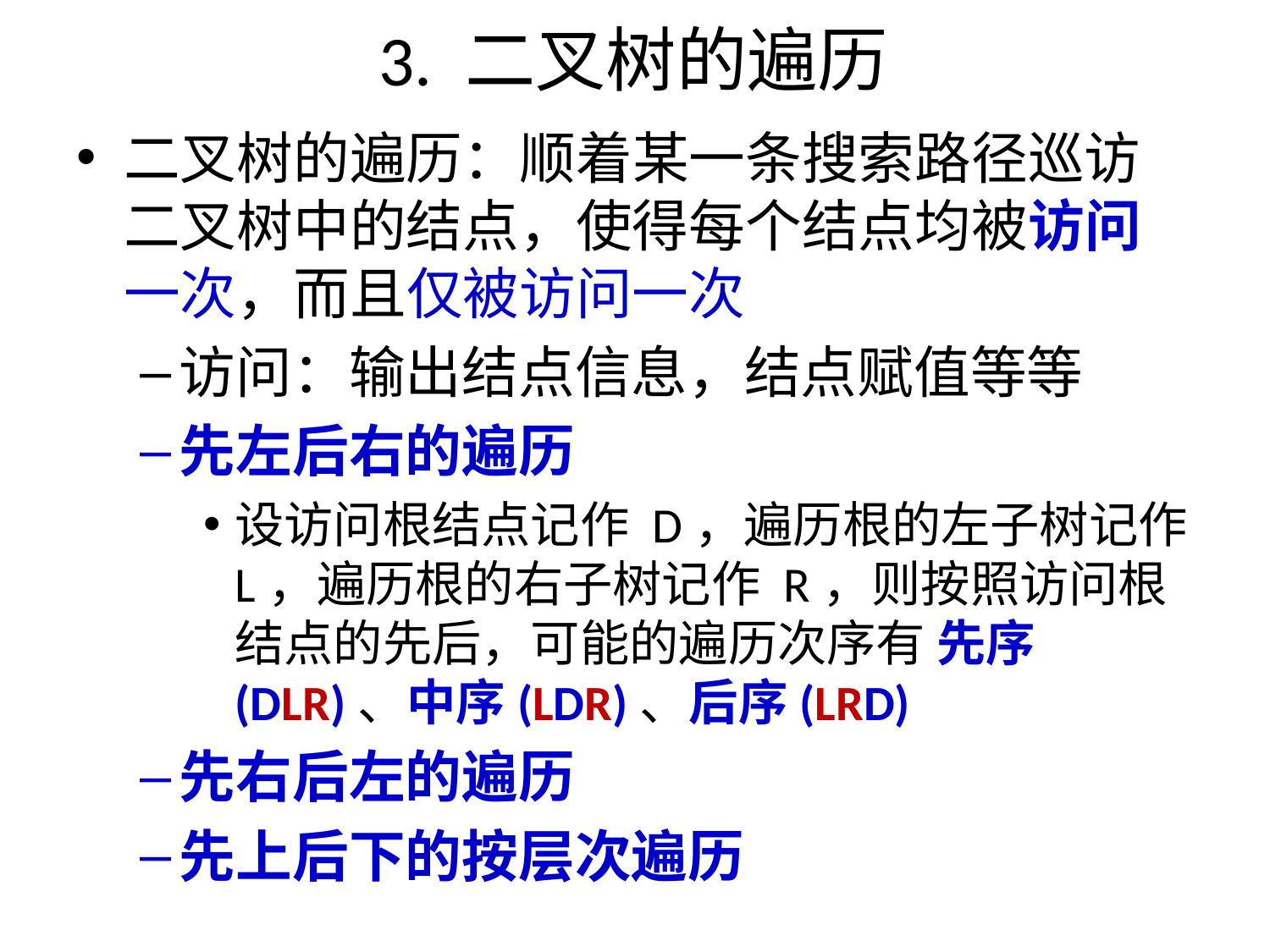

# 3. 二叉树的遍历
二叉树的遍历：顺着某一条搜索路径巡访二叉树中的结点，使得每个结点均被访问一次，而且仅被访问一次
访问：输出结点信息，结点赋值等等
先左后右的遍历
设访问根结点记作 D，遍历根的左子树记作 L，遍历根的右子树记作 R，则按照访问根结点的先后，可能的遍历次序有 先序 (DLR)、中序(LDR)、后序(LRD)
先右后左的遍历
先上后下的按层次遍历